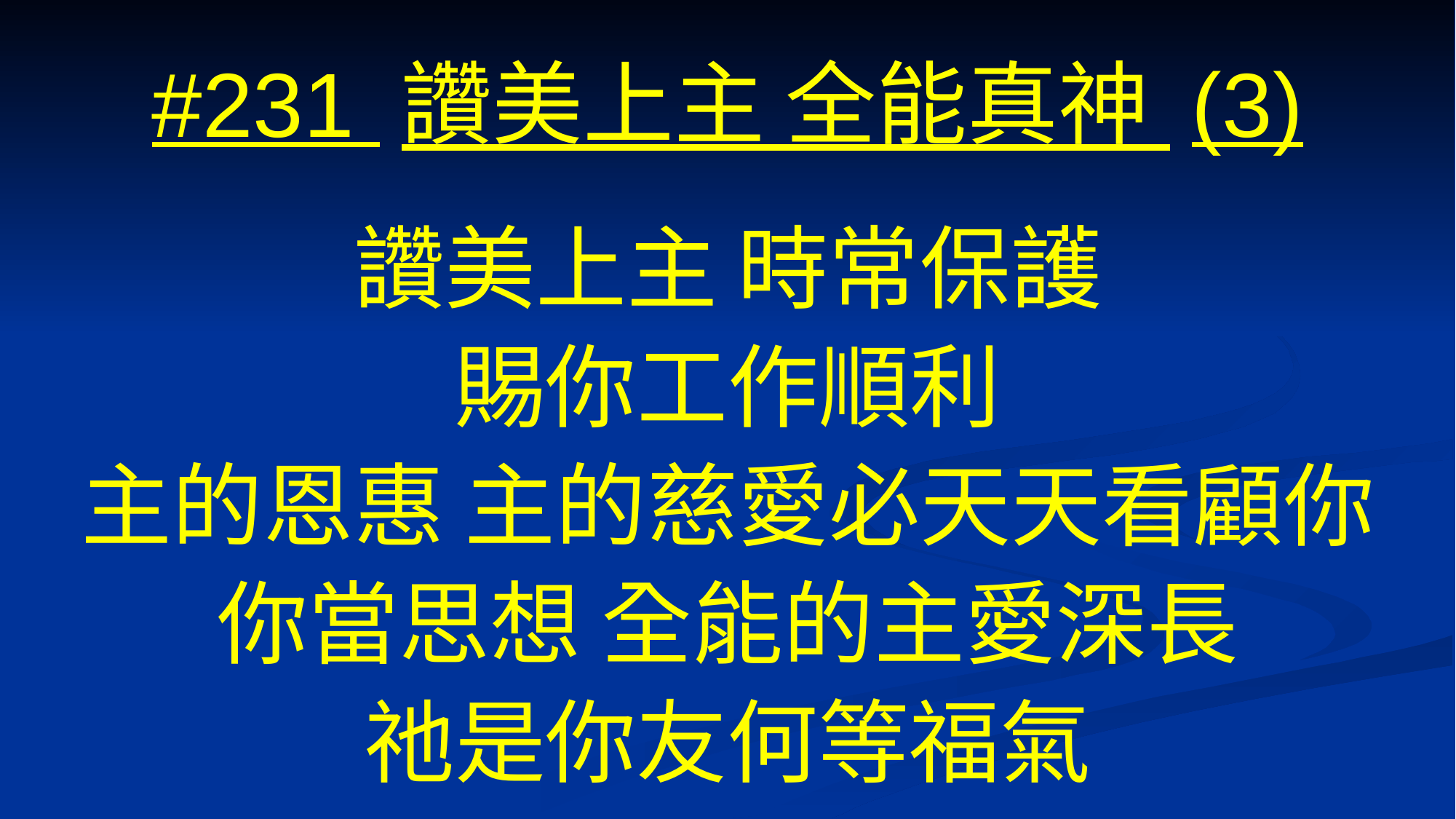

# #231 讚美上主 全能真神 (3)
讚美上主 時常保護
賜你工作順利
主的恩惠 主的慈愛必天天看顧你
你當思想 全能的主愛深長
祂是你友何等福氣